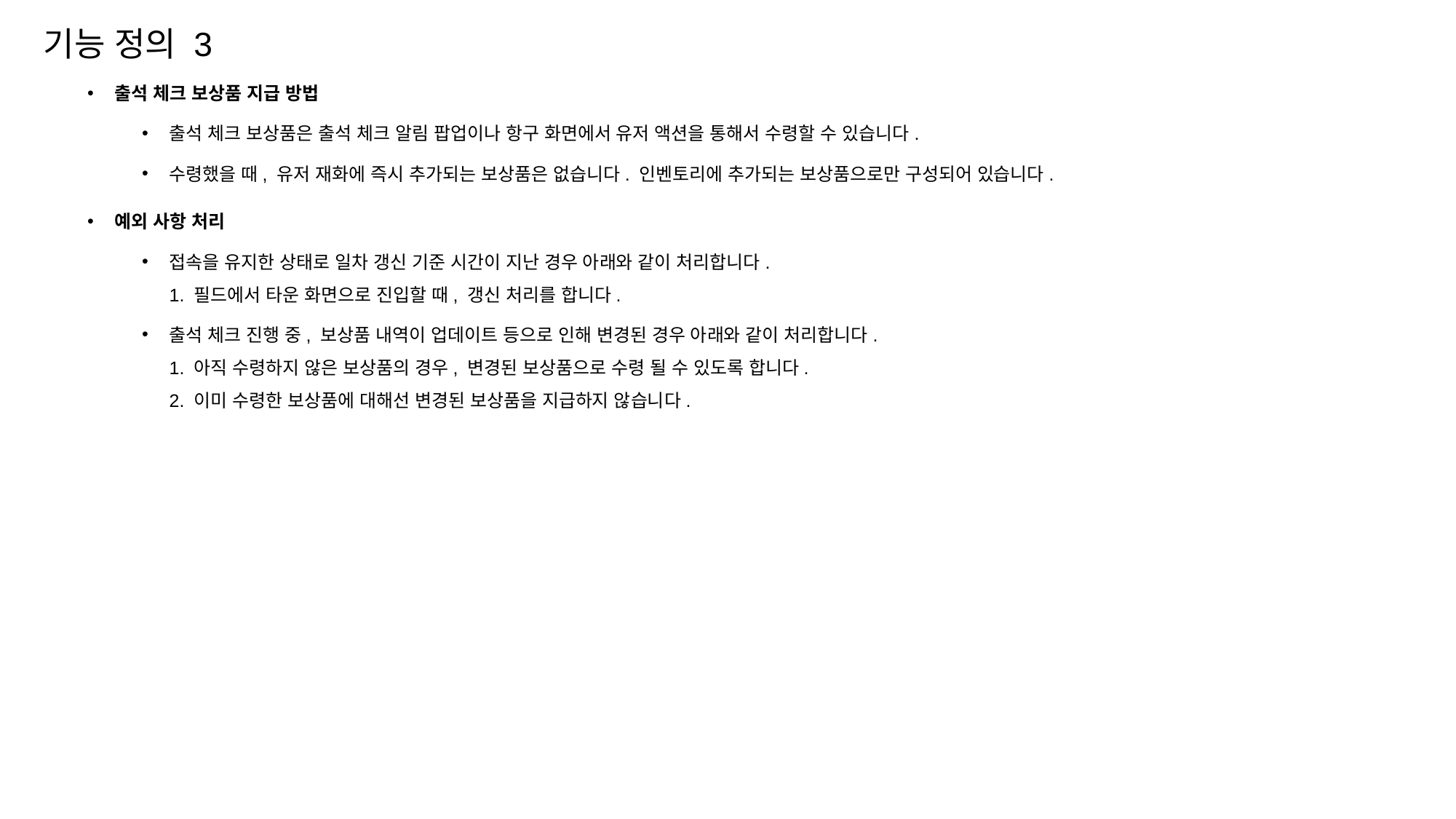

기능 정의 3
출석 체크 보상품 지급 방법
출석 체크 보상품은 출석 체크 알림 팝업이나 항구 화면에서 유저 액션을 통해서 수령할 수 있습니다.
수령했을 때, 유저 재화에 즉시 추가되는 보상품은 없습니다. 인벤토리에 추가되는 보상품으로만 구성되어 있습니다.
예외 사항 처리
접속을 유지한 상태로 일차 갱신 기준 시간이 지난 경우 아래와 같이 처리합니다.
1. 필드에서 타운 화면으로 진입할 때, 갱신 처리를 합니다.
출석 체크 진행 중, 보상품 내역이 업데이트 등으로 인해 변경된 경우 아래와 같이 처리합니다.
1. 아직 수령하지 않은 보상품의 경우, 변경된 보상품으로 수령 될 수 있도록 합니다.
2. 이미 수령한 보상품에 대해선 변경된 보상품을 지급하지 않습니다.